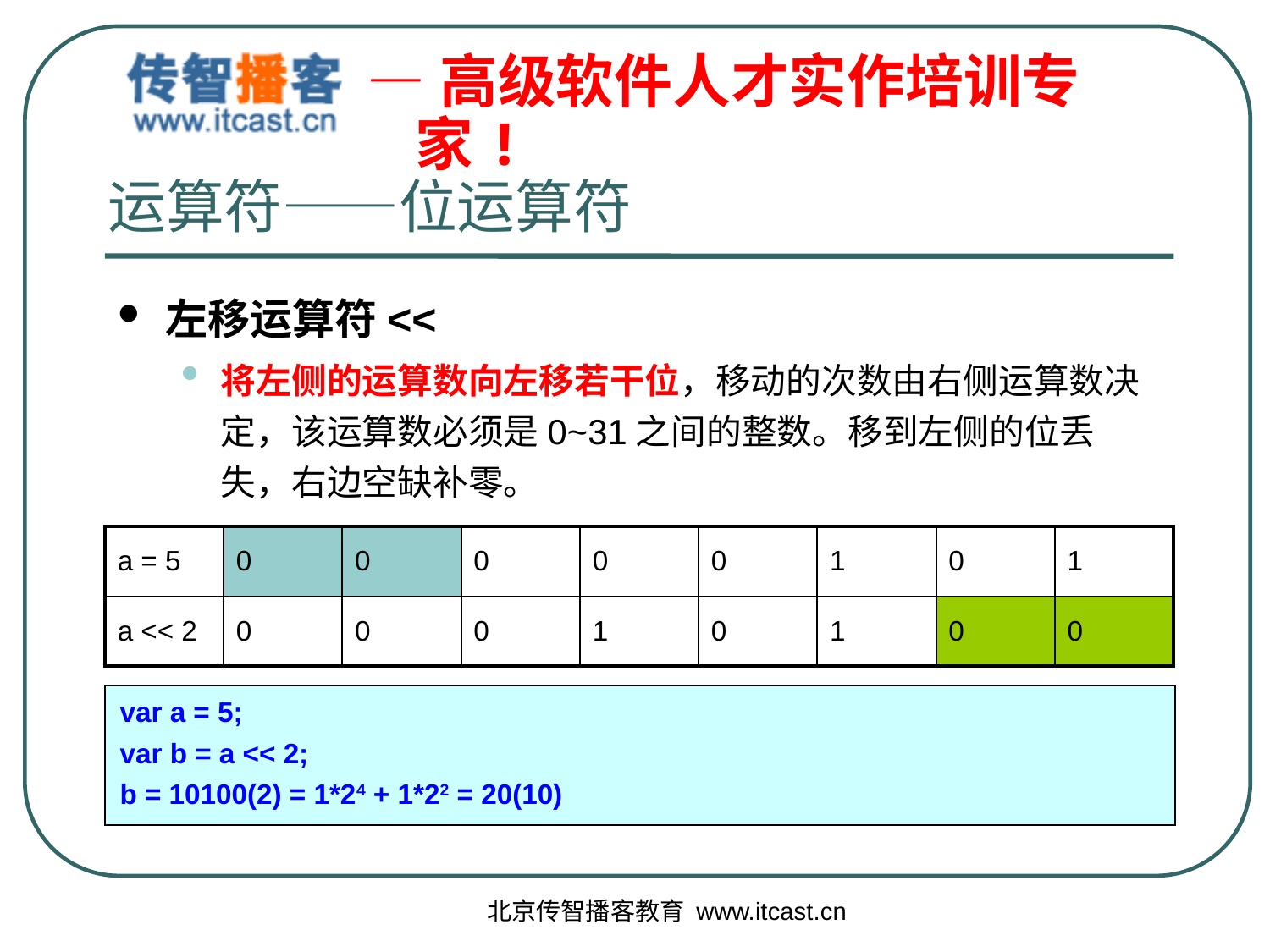

运算符——位运算符
左移运算符<<
将左侧的运算数向左移若干位，移动的次数由右侧运算数决定，该运算数必须是0~31之间的整数。移到左侧的位丢失，右边空缺补零。
| a = 5 | 0 | 0 | 0 | 0 | 0 | 1 | 0 | 1 |
| --- | --- | --- | --- | --- | --- | --- | --- | --- |
| a << 2 | 0 | 0 | 0 | 1 | 0 | 1 | 0 | 0 |
var a = 5;
var b = a << 2;
b = 10100(2) = 1*24 + 1*22 = 20(10)